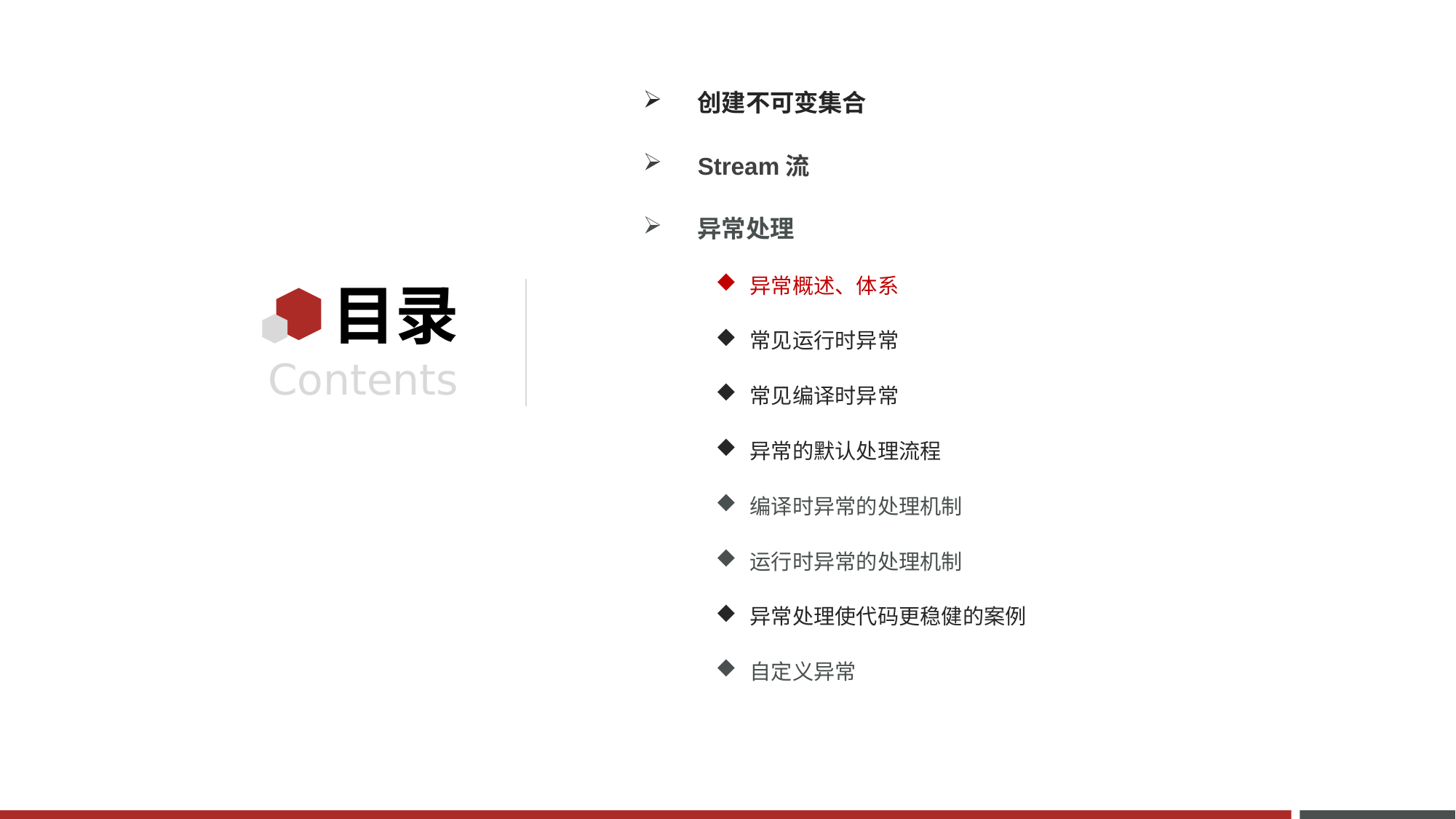

创建不可变集合
Stream流
异常处理
异常概述、体系
常见运行时异常
常见编译时异常
异常的默认处理流程
编译时异常的处理机制
运行时异常的处理机制
异常处理使代码更稳健的案例
自定义异常